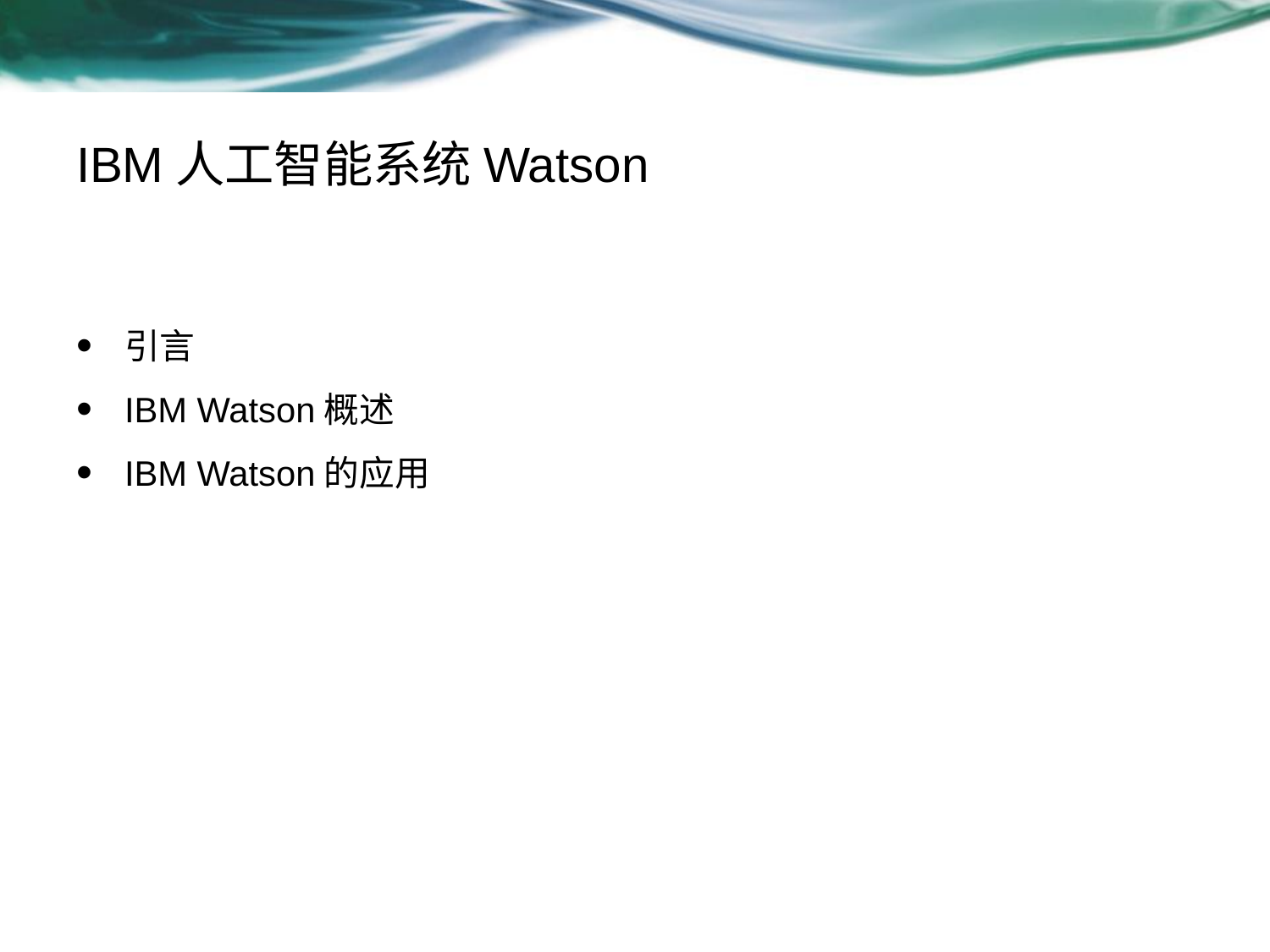

# IBM人工智能系统Watson

引言
IBM Watson概述
IBM Watson的应用